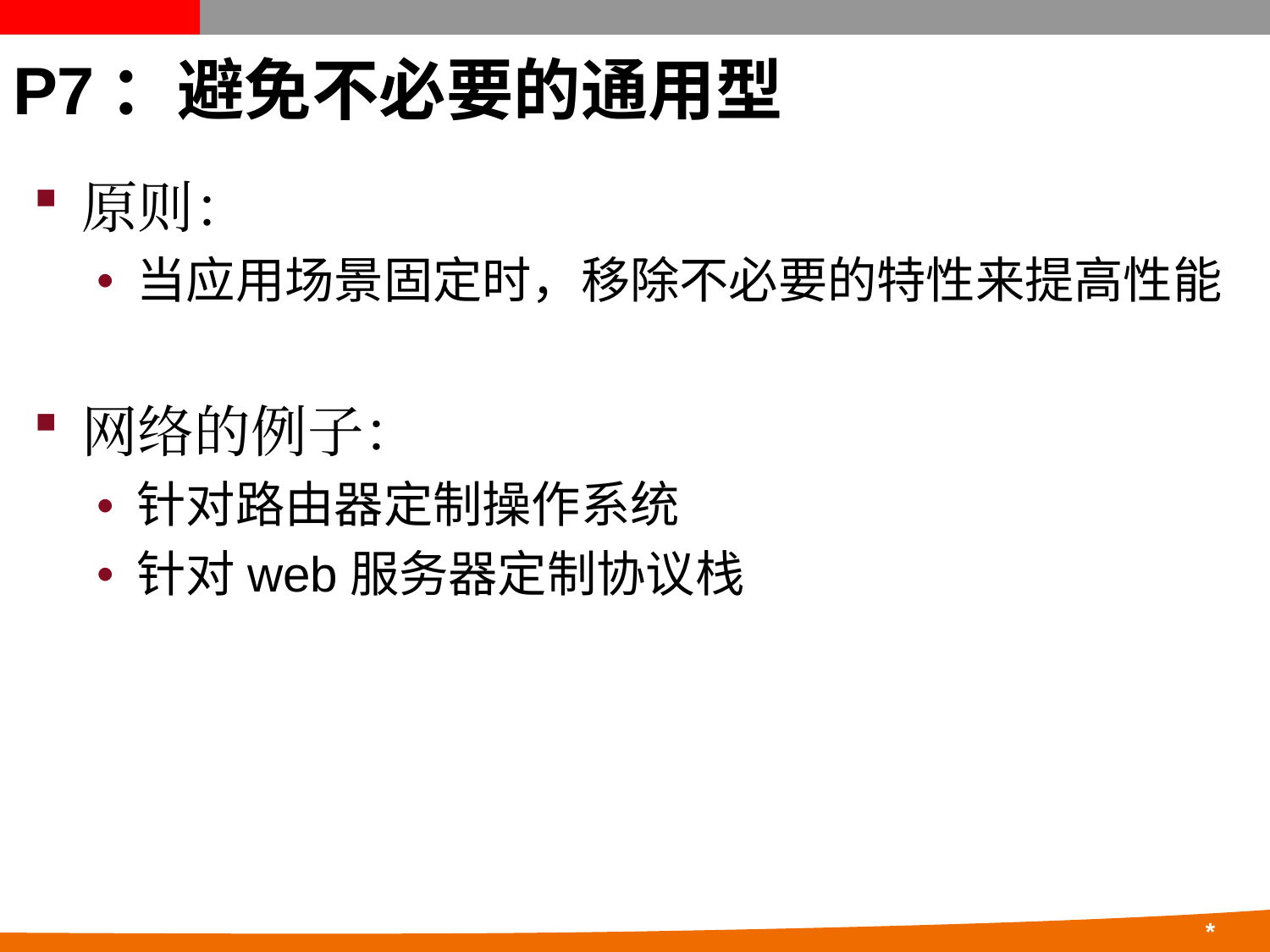

# P7：避免不必要的通用型
原则：
当应用场景固定时，移除不必要的特性来提高性能

网络的例子：
针对路由器定制操作系统
针对web服务器定制协议栈